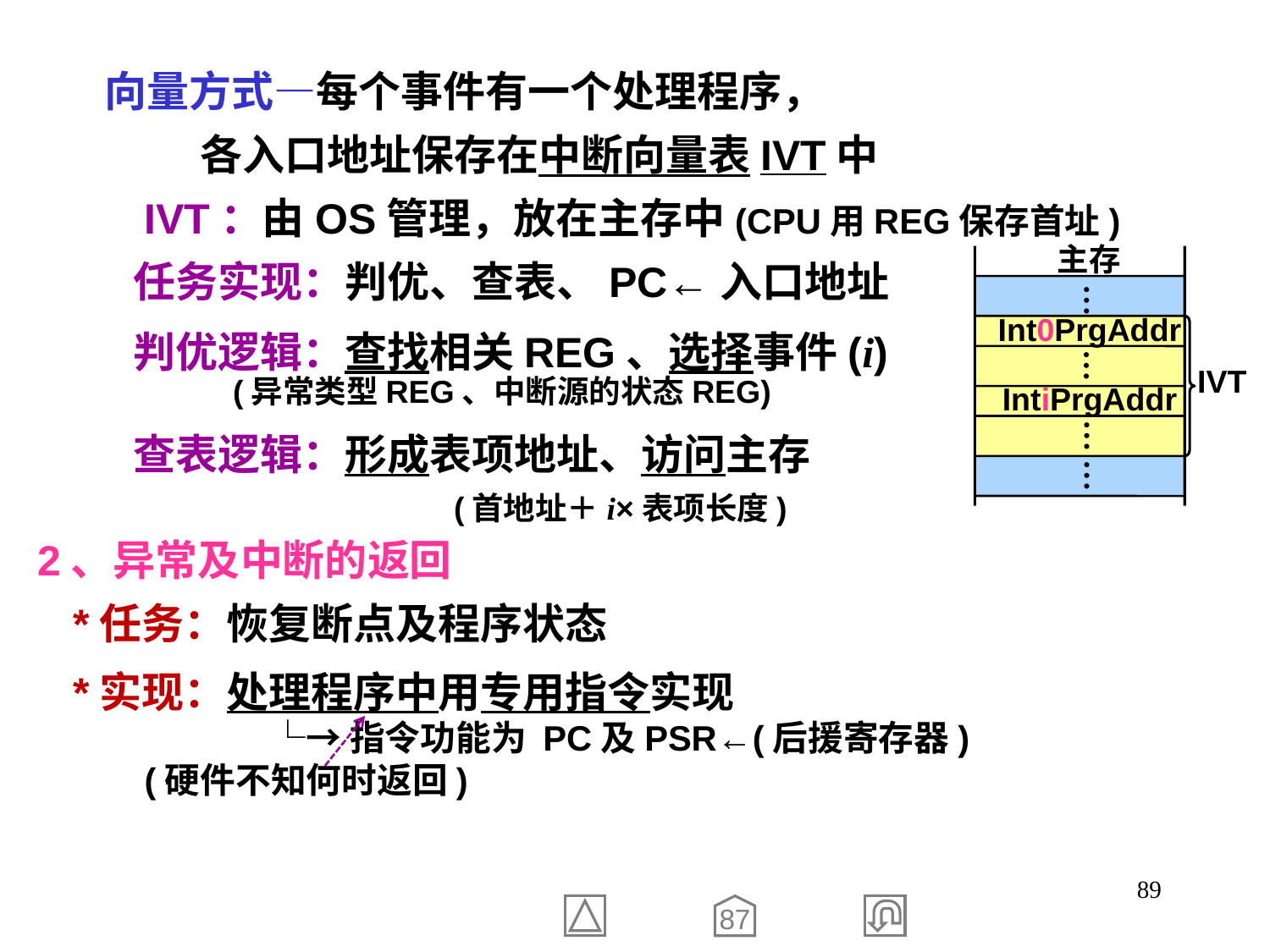

向量方式—每个事件有一个处理程序，
                各入口地址保存在中断向量表IVT中
         IVT：由OS管理，放在主存中(CPU用REG保存首址)
         任务实现：判优、查表、PC←入口地址
主存

…

Int0PrgAddr

…

IVT

IntiPrgAddr

…
…

         判优逻辑：查找相关REG、选择事件(i)
                      (异常类型REG、中断源的状态REG)
         查表逻辑：形成表项地址、访问主存                         (首地址＋i×表项长度)
2、异常及中断的返回
   *任务：恢复断点及程序状态
   *实现：处理程序中用专用指令实现
                             └→指令功能为 PC及PSR←(后援寄存器)
           (硬件不知何时返回)
89

87